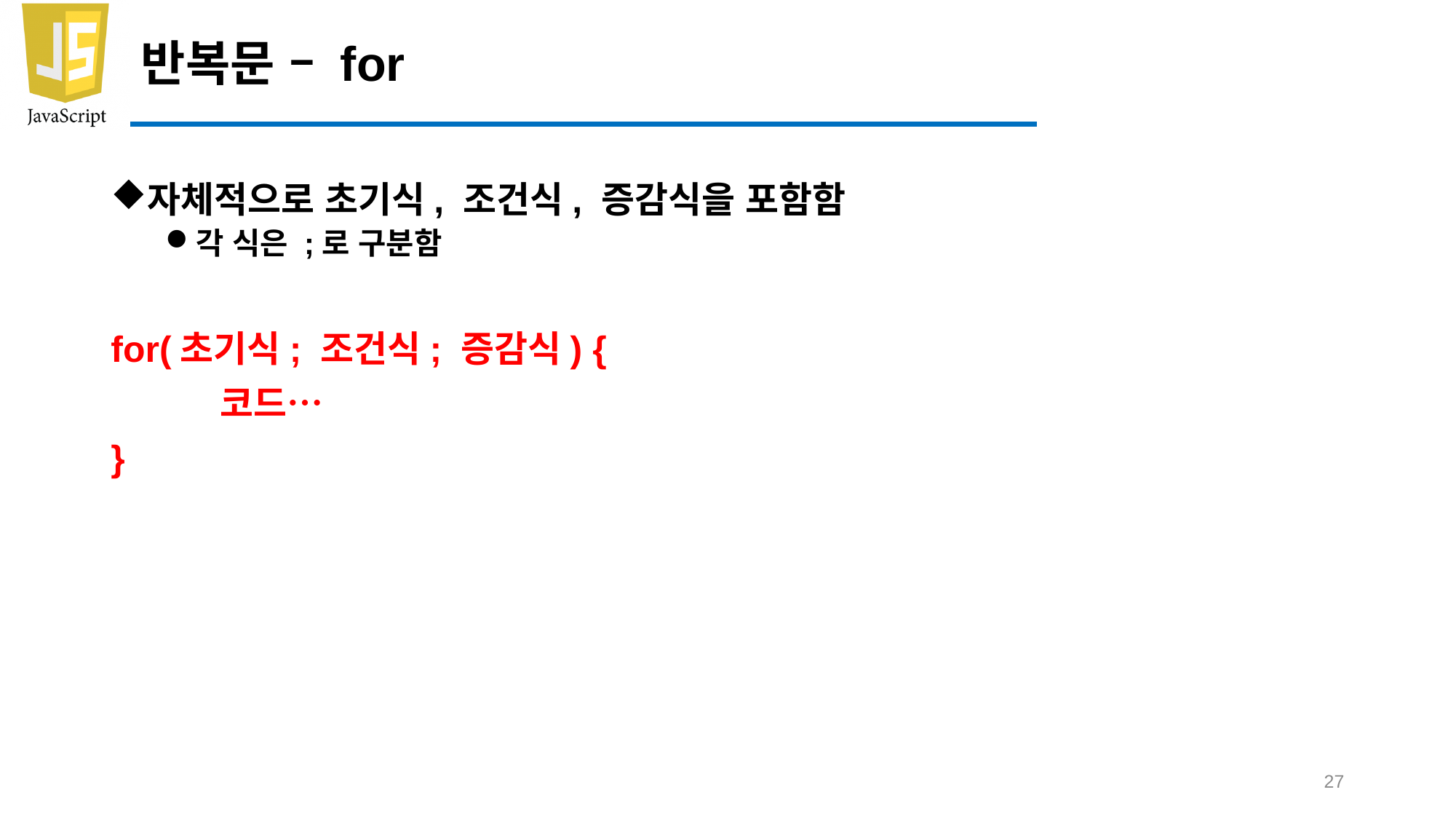

# 반복문 – for
자체적으로 초기식, 조건식, 증감식을 포함함
각 식은 ;로 구분함

for(초기식; 조건식; 증감식) {
	코드…
}
27